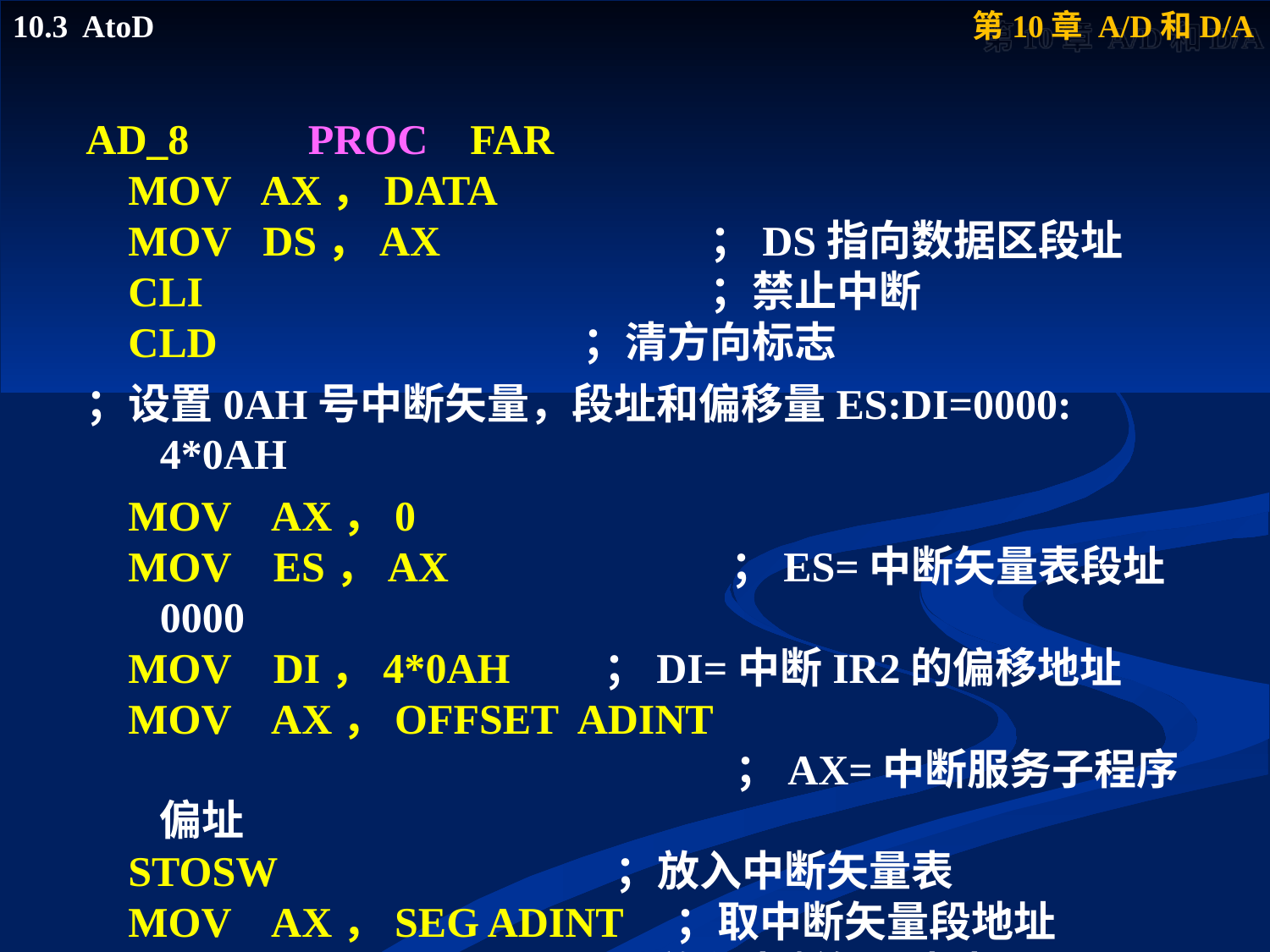

AD_8	  PROC    FAR
    MOV   AX，DATA
    MOV   DS，AX		   ；DS指向数据区段址
    CLI				   ；禁止中断
    CLD			   ；清方向标志
；设置0AH号中断矢量，段址和偏移量ES:DI=0000: 4*0AH
    MOV    AX，0
    MOV    ES，AX		     ；ES=中断矢量表段址0000
    MOV    DI，4*0AH	     ；DI=中断IR2的偏移地址
    MOV    AX，OFFSET  ADINT
					      ；AX=中断服务子程序偏址
    STOSW			      ；放入中断矢量表
    MOV    AX，SEG ADINT    ；取中断矢量段地址
    STOSW		  	      ；放入中断矢量表中